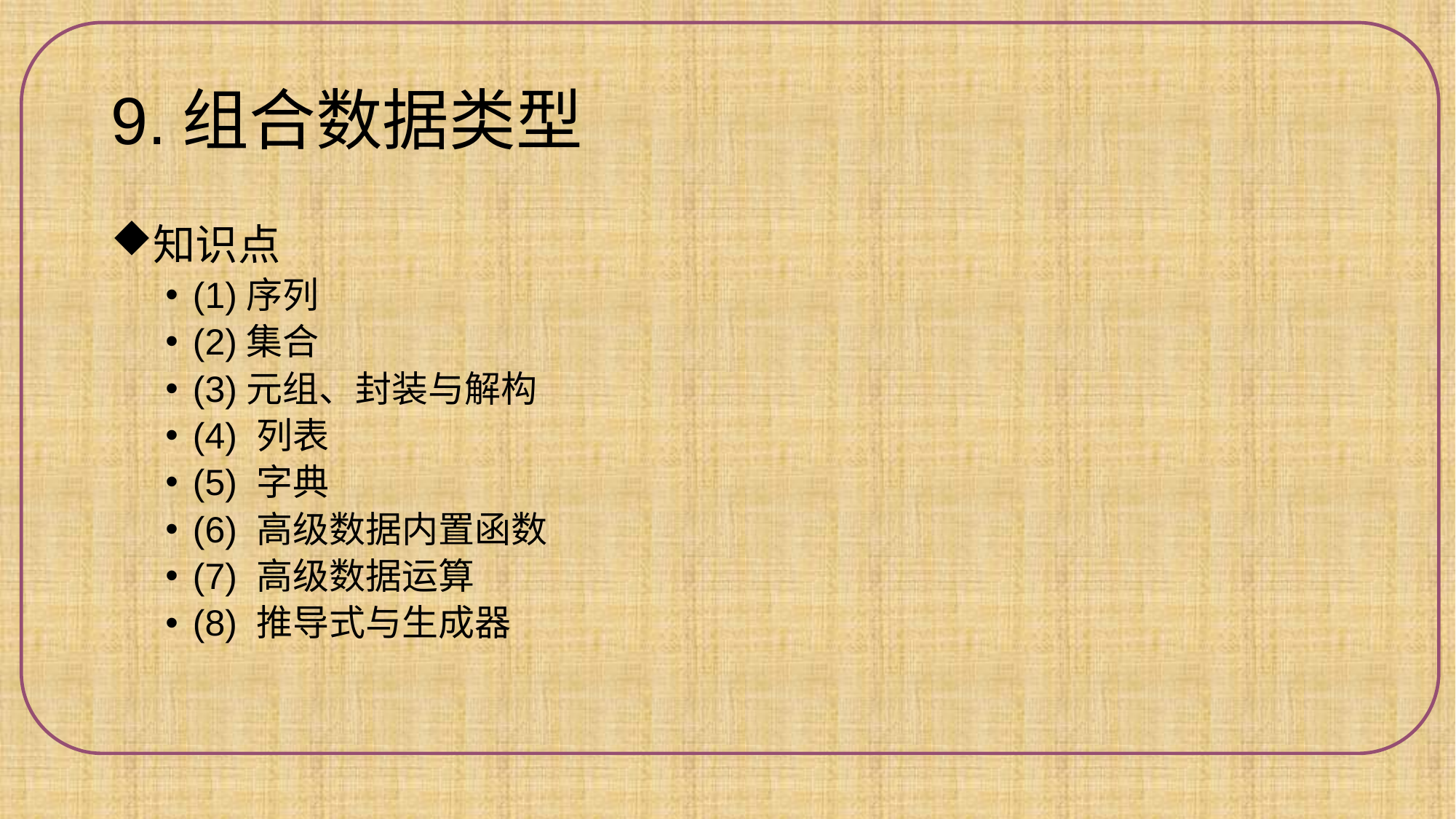

# 9.组合数据类型
知识点
(1)序列
(2)集合
(3)元组、封装与解构
(4) 列表
(5) 字典
(6) 高级数据内置函数
(7) 高级数据运算
(8) 推导式与生成器